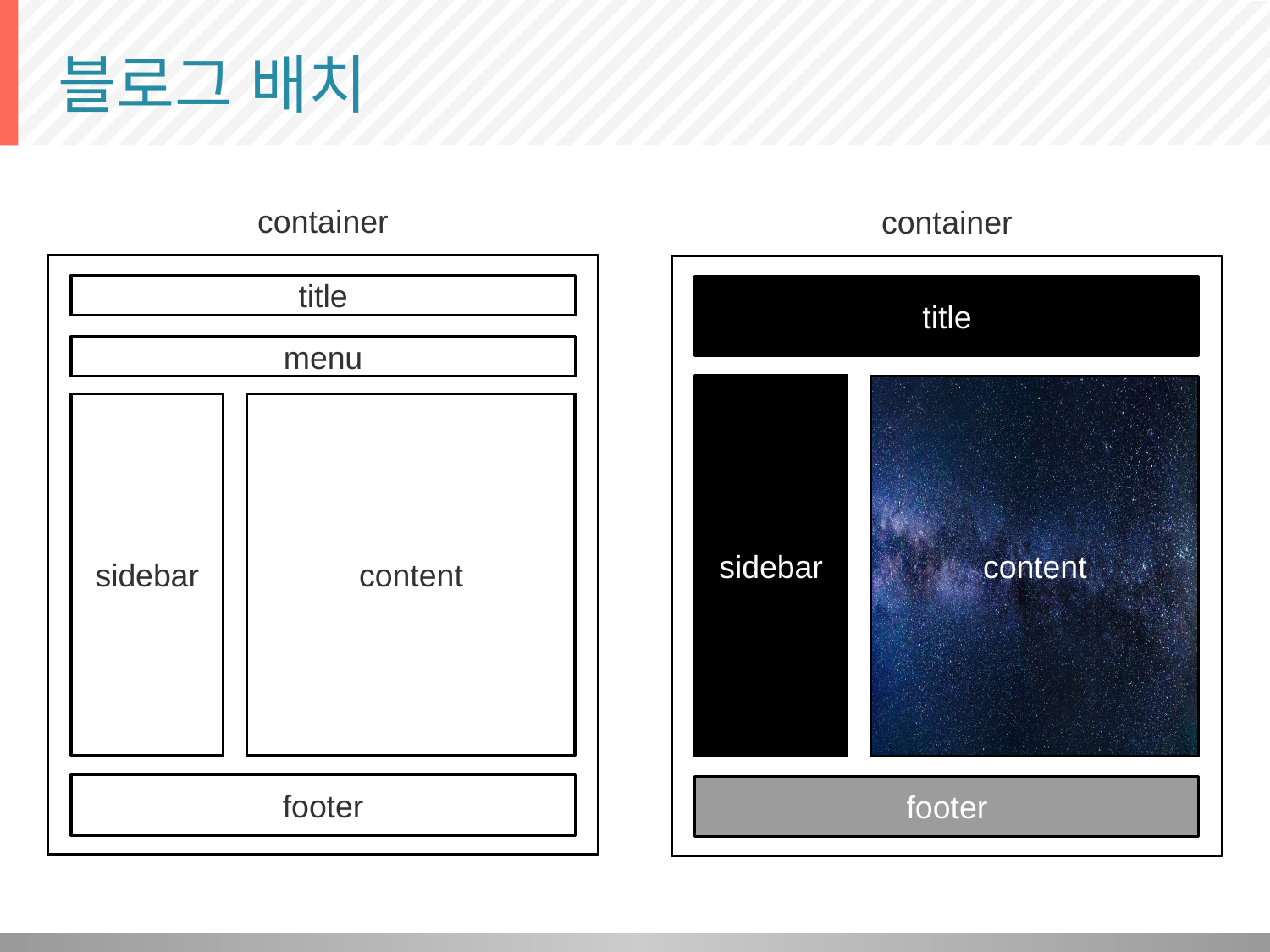

# 블로그 배치
container
container

title
title
menu
sidebar
content
sidebar
content
footer
footer